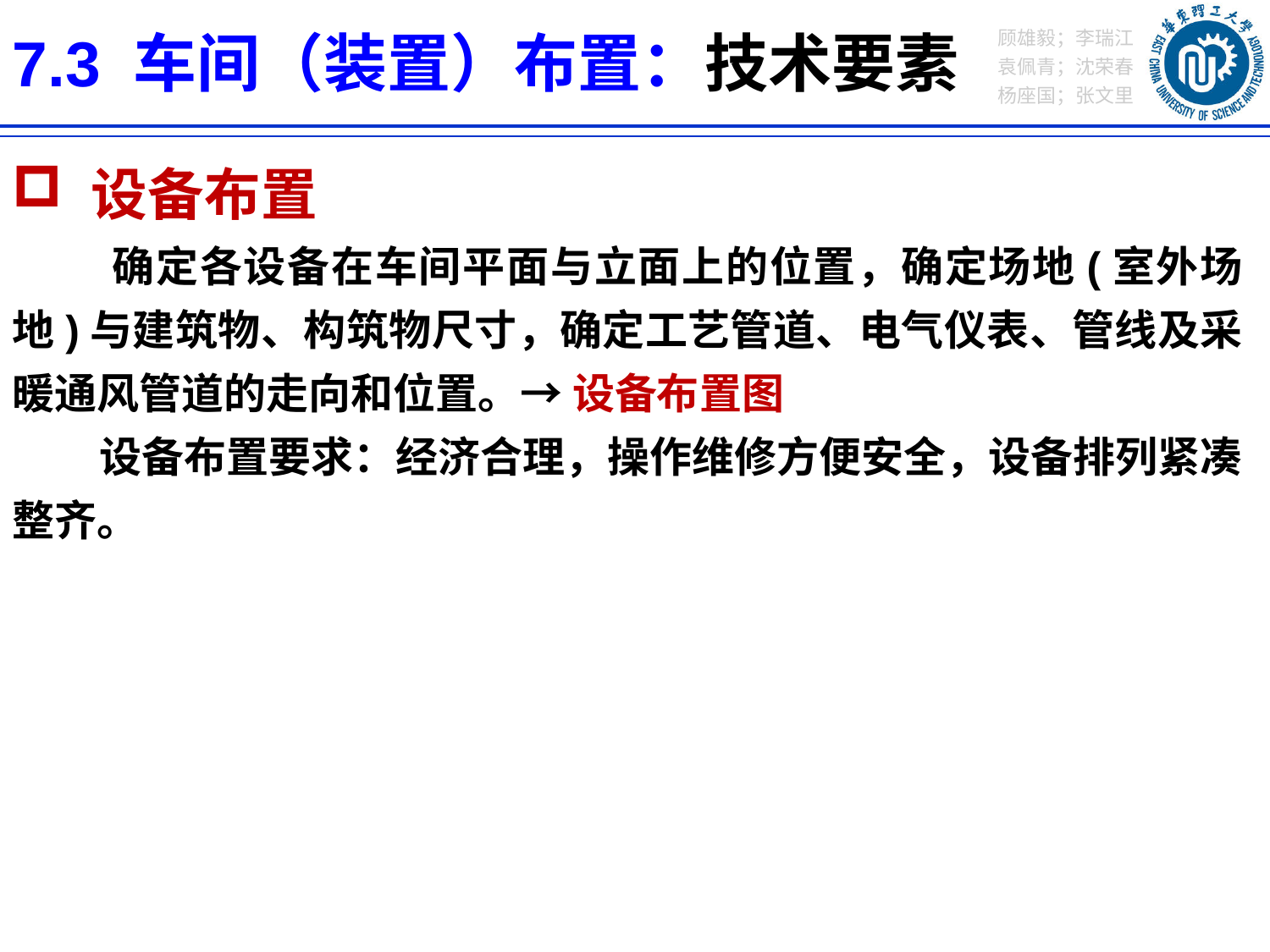

7.3 车间（装置）布置：技术要素
 设备布置
        确定各设备在车间平面与立面上的位置，确定场地(室外场地)与建筑物、构筑物尺寸，确定工艺管道、电气仪表、管线及采暖通风管道的走向和位置。→ 设备布置图
        设备布置要求：经济合理，操作维修方便安全，设备排列紧凑整齐。